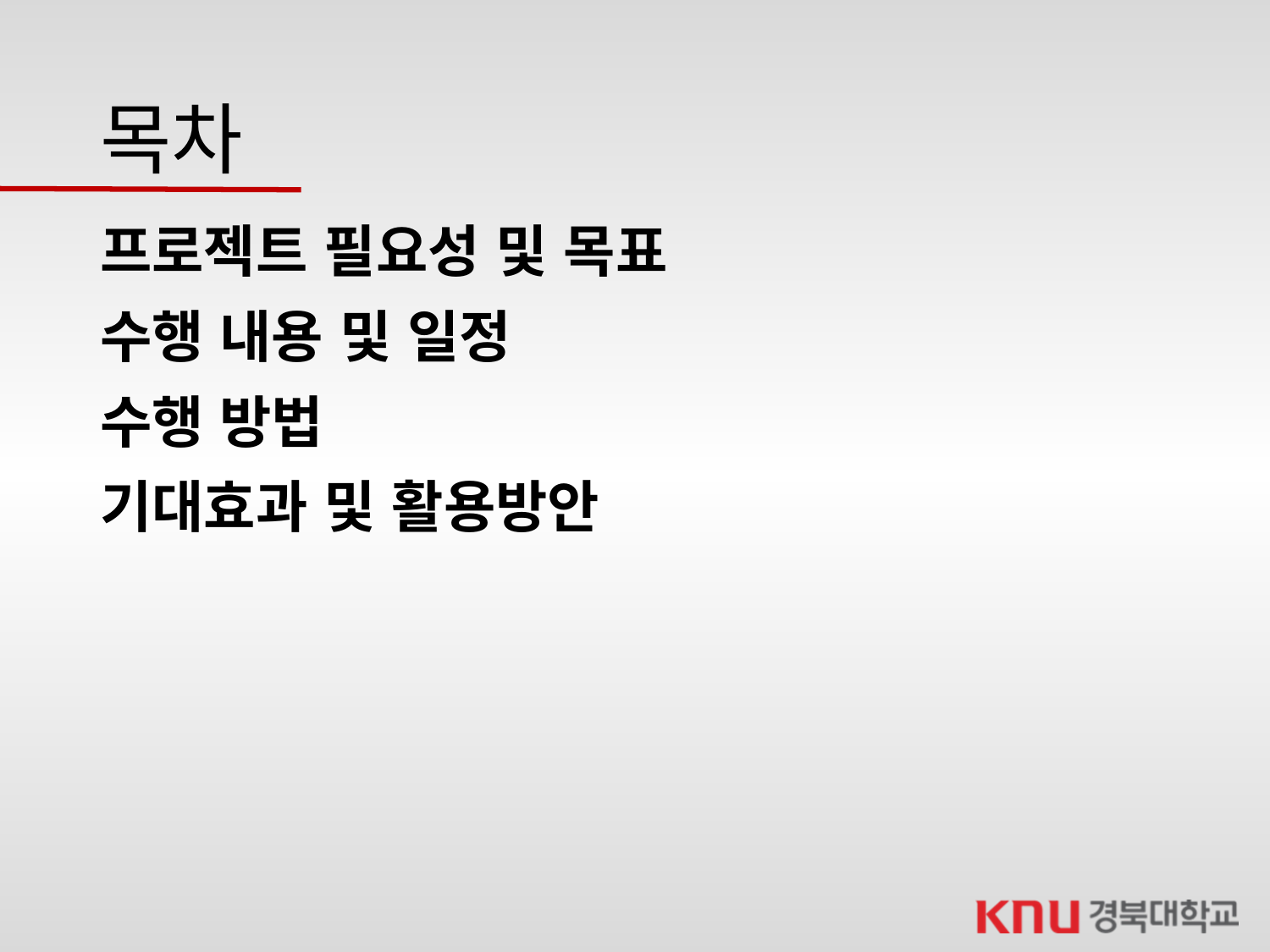

# 목차
프로젝트 필요성 및 목표
수행 내용 및 일정
수행 방법
기대효과 및 활용방안